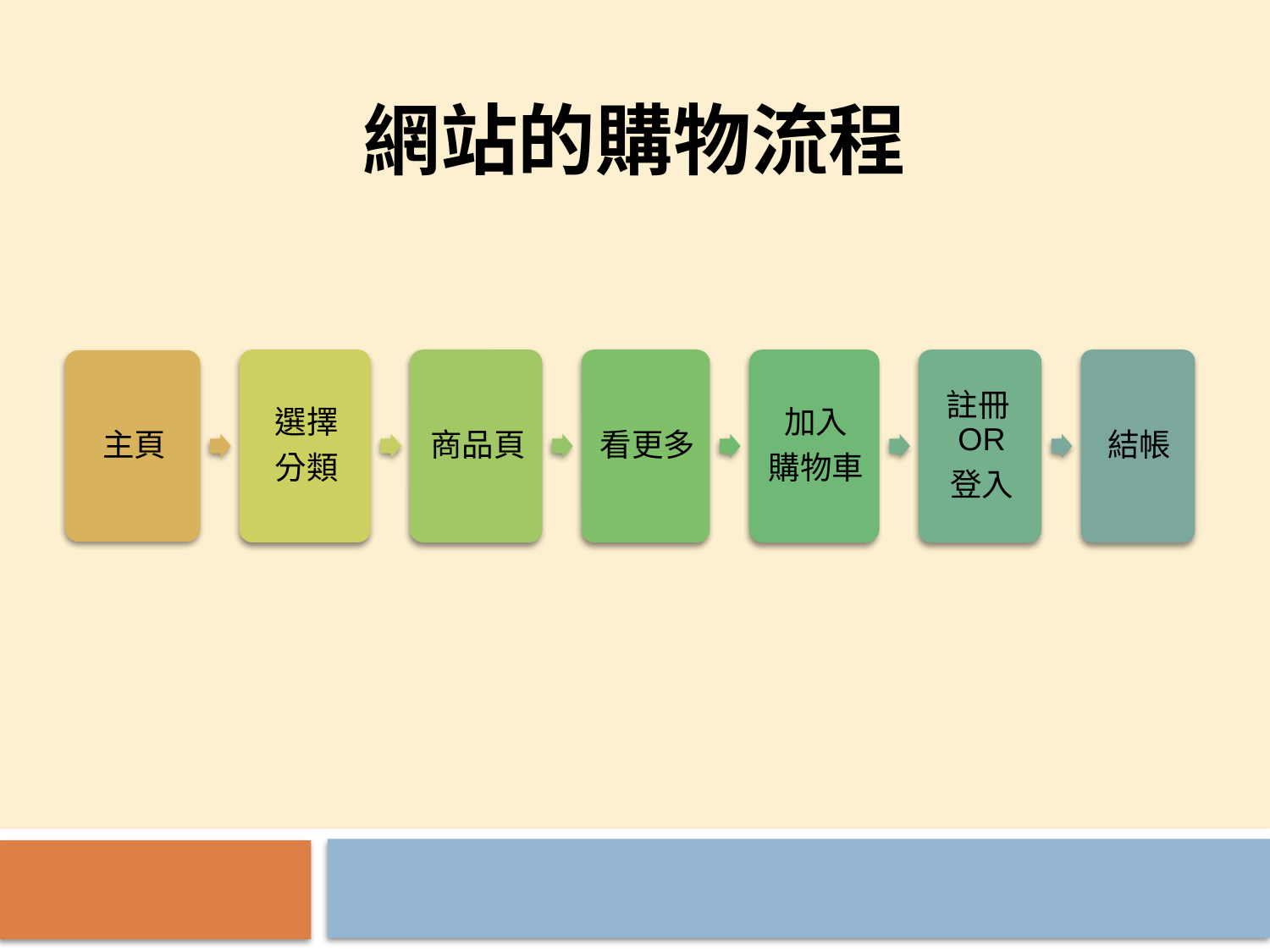

# 網站的購物流程
主頁

選擇
分類

商品頁

看更多

加入
購物車

註冊OR
登入

結帳